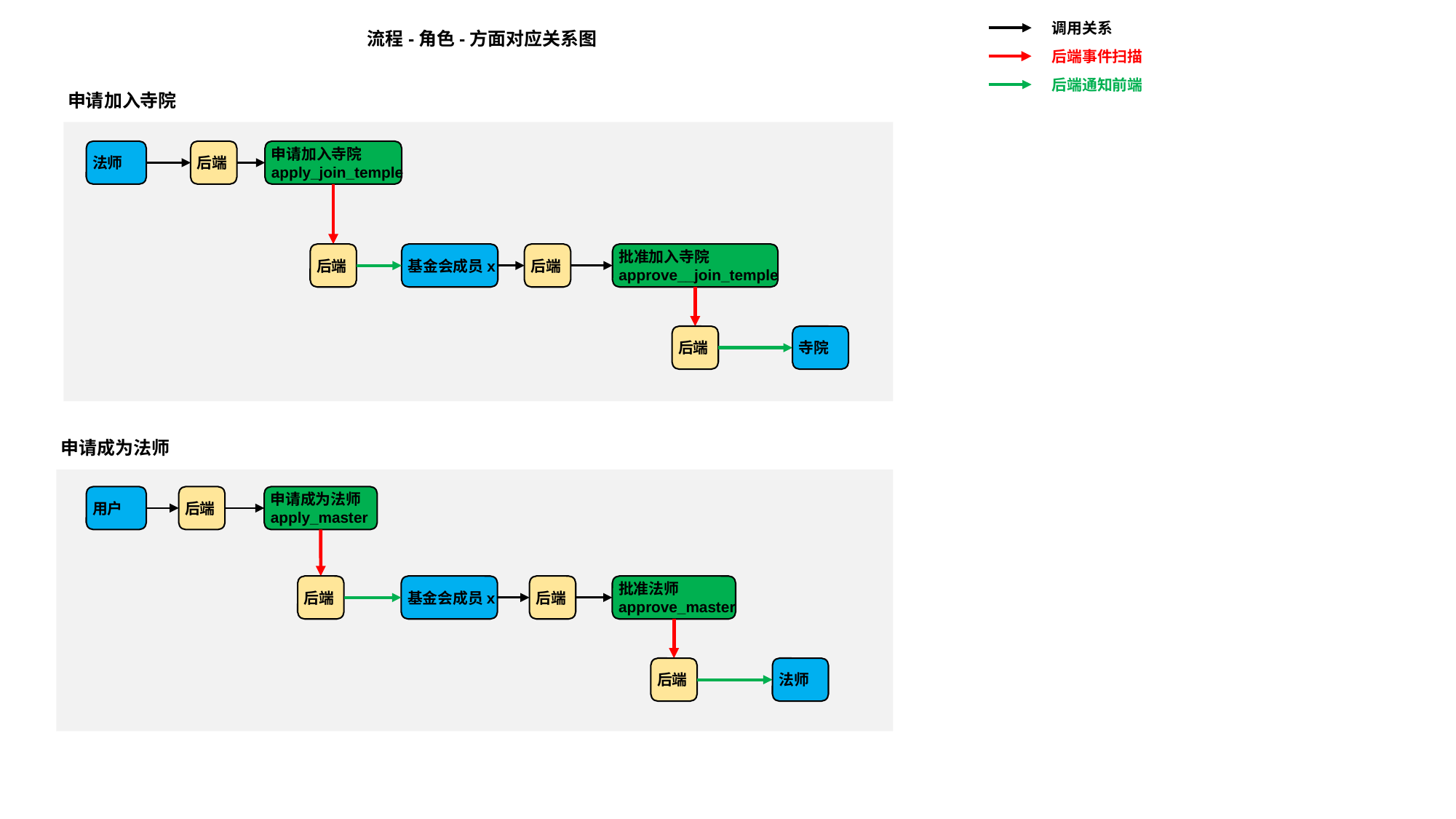

调用关系
流程-角色-方面对应关系图
后端事件扫描
后端通知前端
申请加入寺院

法师
后端
申请加入寺院
apply_join_temple
后端
基金会成员x
后端
批准加入寺院
approve__join_temple
后端
寺院
申请成为法师

用户
后端
申请成为法师
apply_master
后端
基金会成员x
后端
批准法师
approve_master
后端
法师